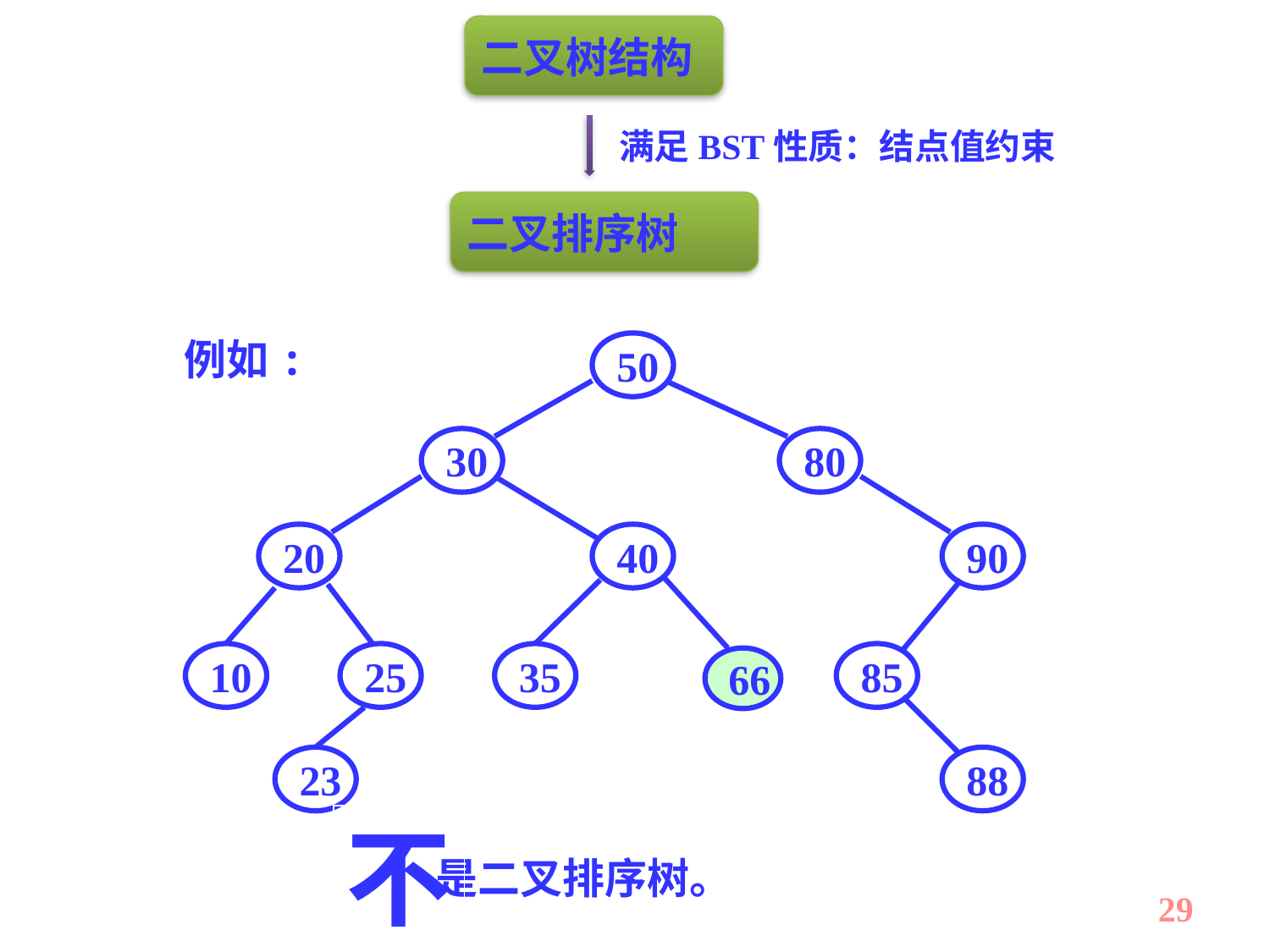

二叉树结构

满足BST性质：结点值约束
二叉排序树
例如:
50

30
80

20
40
90

66

10
25
35
85

23
88
不
是二叉排序树。
29